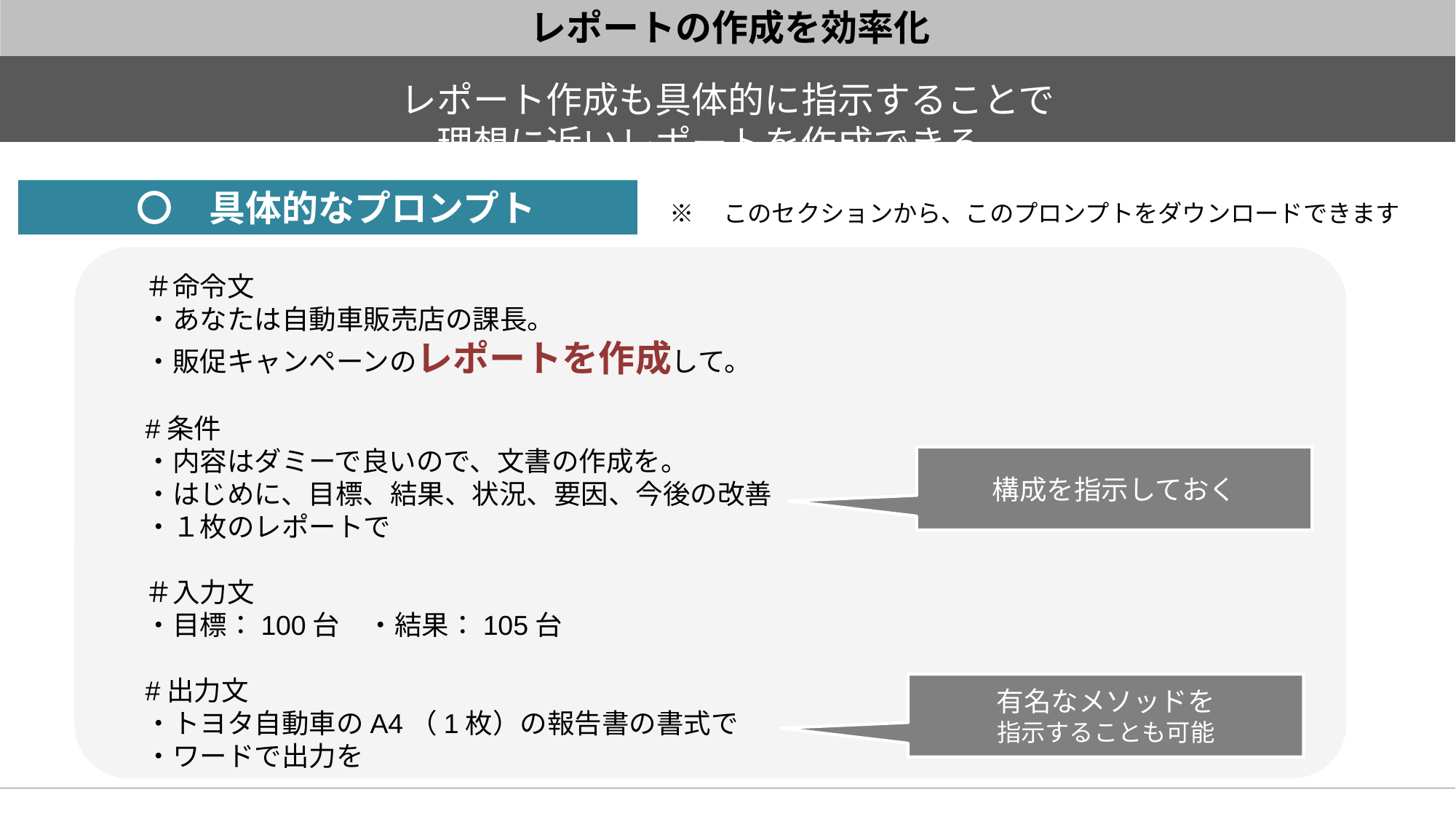

# レポートの作成を効率化
レポート作成も具体的に指示することで
理想に近いレポートを作成できる。
 〇　具体的なプロンプト

＃命令文
・あなたは自動車販売店の課長。
・販促キャンペーンのレポートを作成して。

#条件
・内容はダミーで良いので、文書の作成を。
・はじめに、目標、結果、状況、要因、今後の改善
・１枚のレポートで

＃入力文
・目標：100台　・結果：105台

#出力文
・トヨタ自動車のA4（1枚）の報告書の書式で
・ワードで出力を
※　このセクションから、このプロンプトをダウンロードできます
構成を指示しておく
有名なメソッドを
指示することも可能